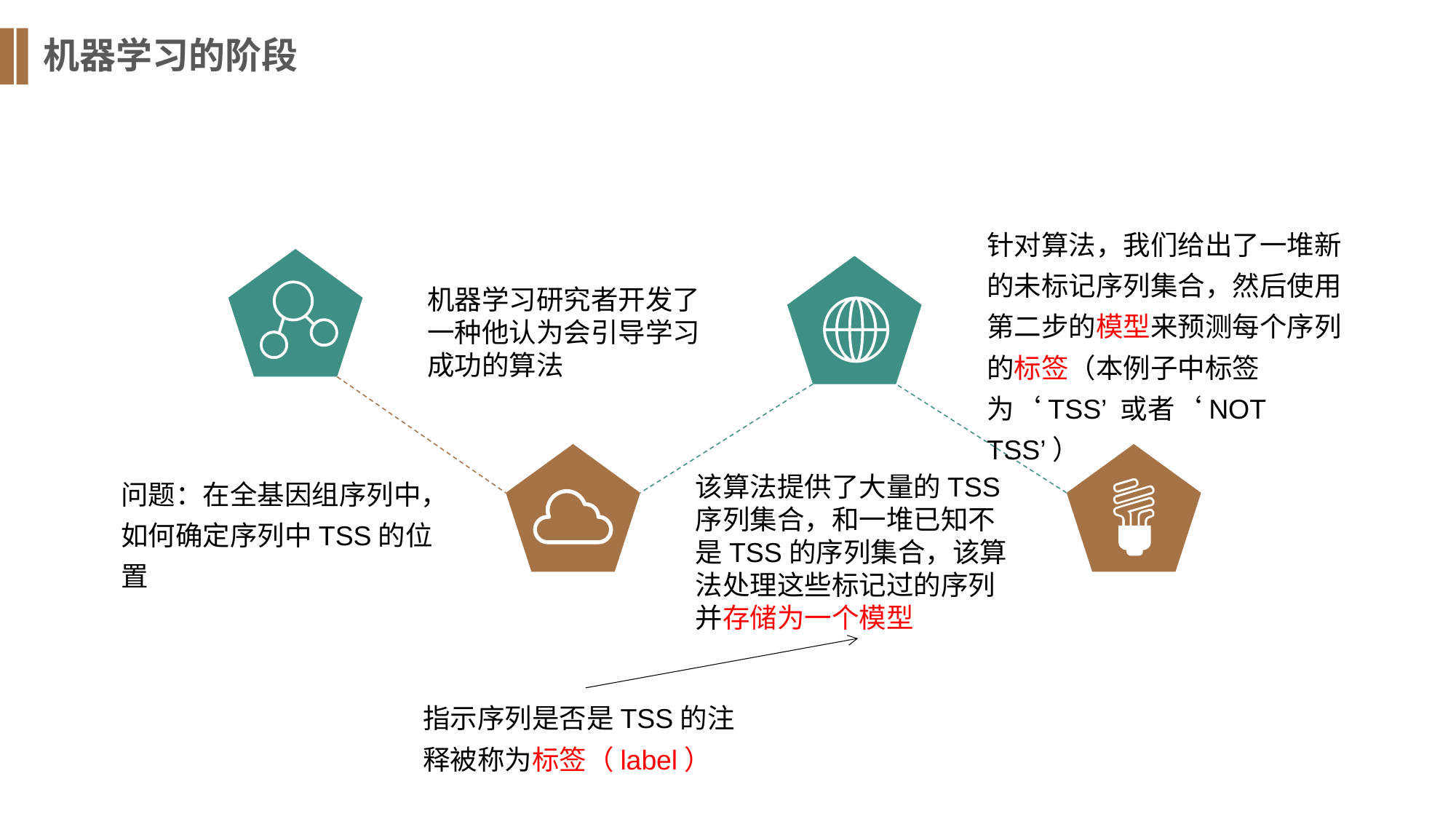

机器学习的阶段

针对算法，我们给出了一堆新的未标记序列集合，然后使用第二步的模型来预测每个序列的标签（本例子中标签为‘TSS’ 或者‘NOT TSS’）

机器学习研究者开发了一种他认为会引导学习成功的算法

问题：在全基因组序列中，如何确定序列中TSS的位置
该算法提供了大量的TSS序列集合，和一堆已知不是TSS的序列集合，该算法处理这些标记过的序列并存储为一个模型
指示序列是否是TSS的注释被称为标签（label）